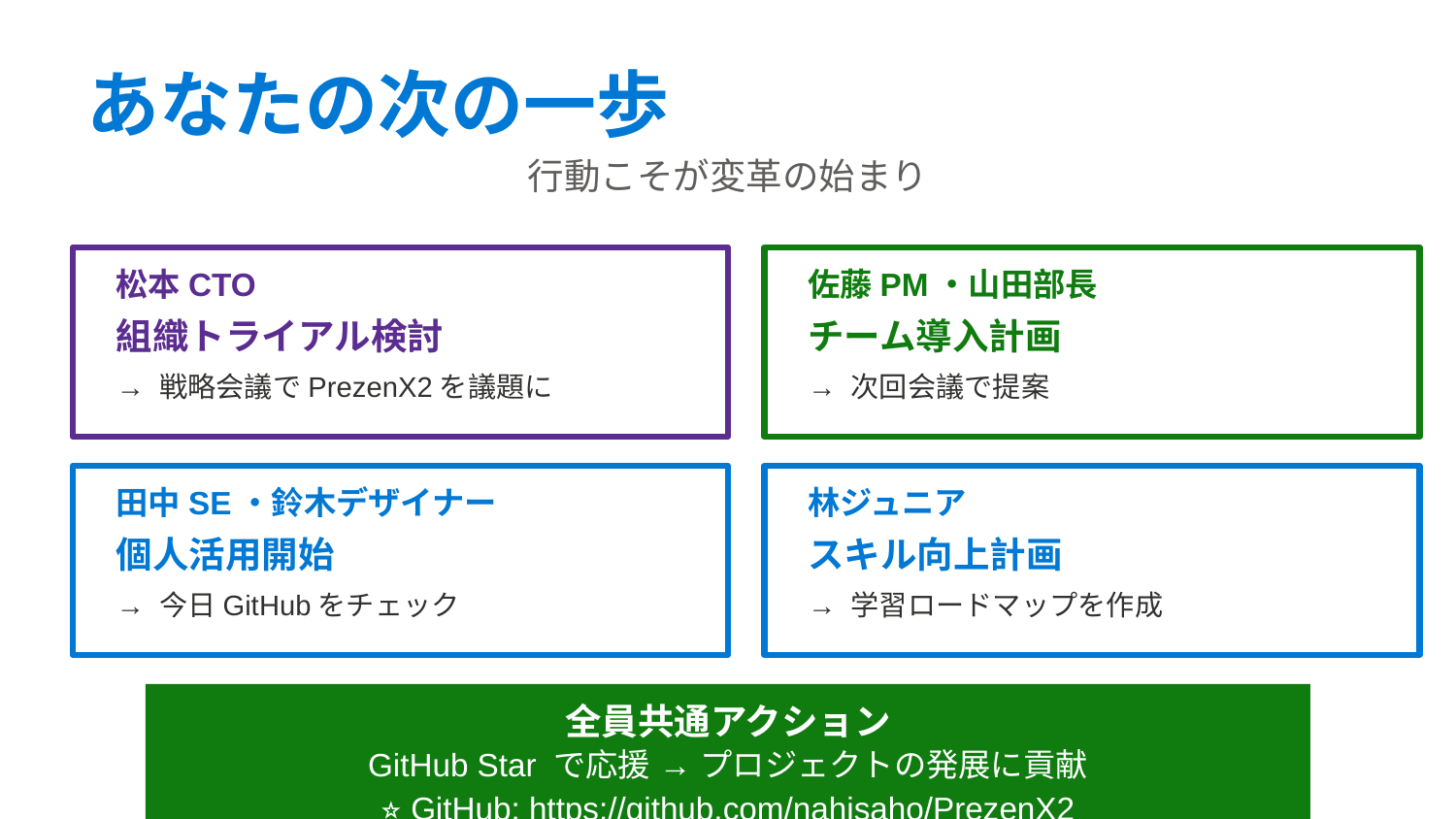

あなたの次の一歩
行動こそが変革の始まり

松本CTO
佐藤PM・山田部長
組織トライアル検討
チーム導入計画
→ 戦略会議でPrezenX2を議題に
→ 次回会議で提案

田中SE・鈴木デザイナー
林ジュニア
個人活用開始
スキル向上計画
→ 今日GitHubをチェック
→ 学習ロードマップを作成

全員共通アクション
GitHub Star で応援 → プロジェクトの発展に貢献
⭐ GitHub: https://github.com/nahisaho/PrezenX2

🚀 行動こそが変革の始まり。皆さんの一歩が、プレゼンテーションの未来を変えます